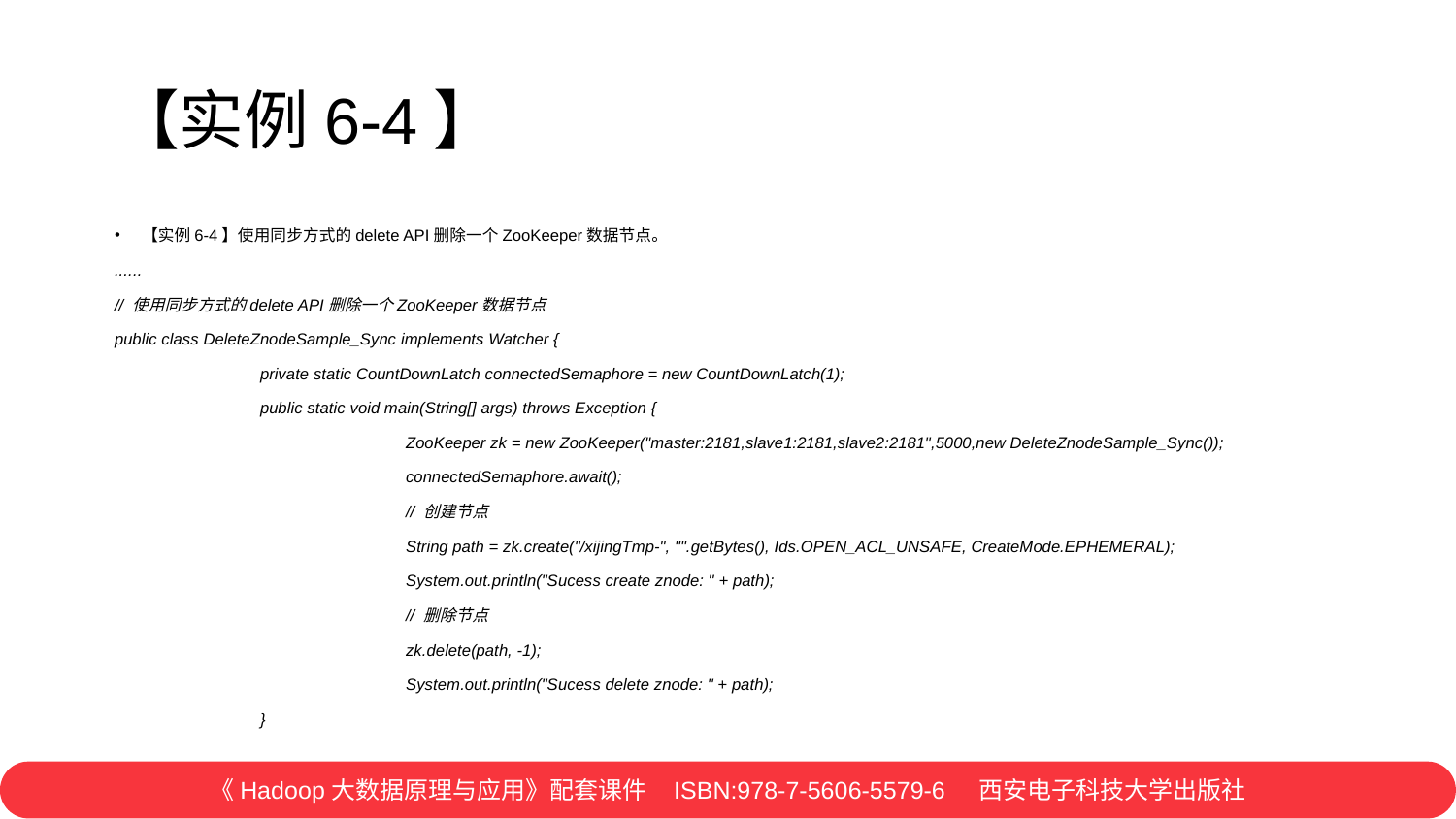

# 【实例6-4】
【实例6-4】使用同步方式的delete API删除一个ZooKeeper数据节点。
......
// 使用同步方式的delete API删除一个ZooKeeper数据节点
public class DeleteZnodeSample_Sync implements Watcher {
	private static CountDownLatch connectedSemaphore = new CountDownLatch(1);
	public static void main(String[] args) throws Exception {
		ZooKeeper zk = new ZooKeeper("master:2181,slave1:2181,slave2:2181",5000,new DeleteZnodeSample_Sync());
		connectedSemaphore.await();
		// 创建节点
		String path = zk.create("/xijingTmp-", "".getBytes(), Ids.OPEN_ACL_UNSAFE, CreateMode.EPHEMERAL);
		System.out.println("Sucess create znode: " + path);
		// 删除节点
		zk.delete(path, -1);
		System.out.println("Sucess delete znode: " + path);
	}